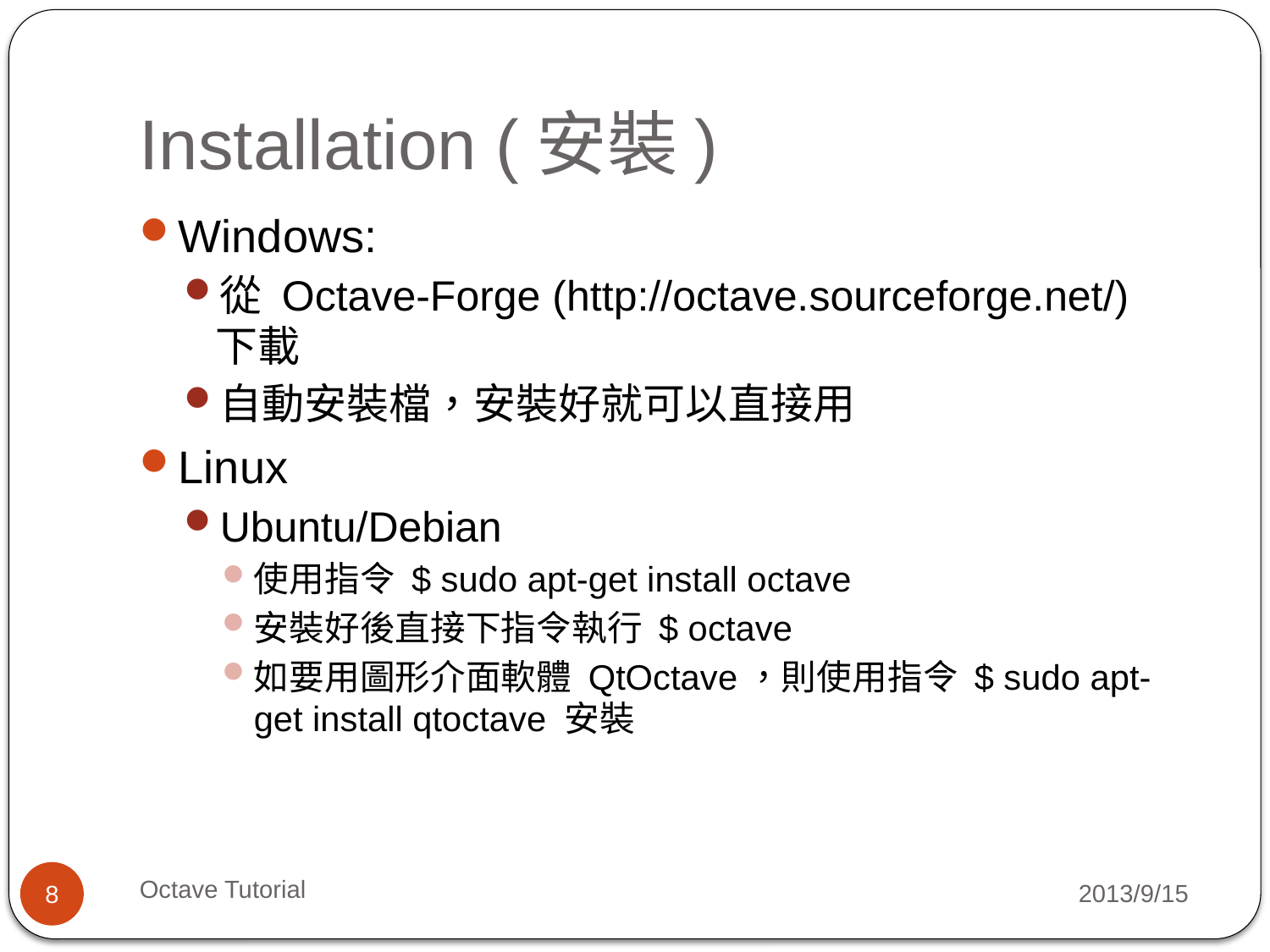

# Installation (安裝)
Windows:
從 Octave-Forge (http://octave.sourceforge.net/)  下載
自動安裝檔，安裝好就可以直接用
Linux
Ubuntu/Debian
使用指令 $ sudo apt-get install octave
安裝好後直接下指令執行 $ octave
如要用圖形介面軟體 QtOctave，則使用指令 $ sudo apt-get install qtoctave 安裝
Octave Tutorial
2013/9/15
8